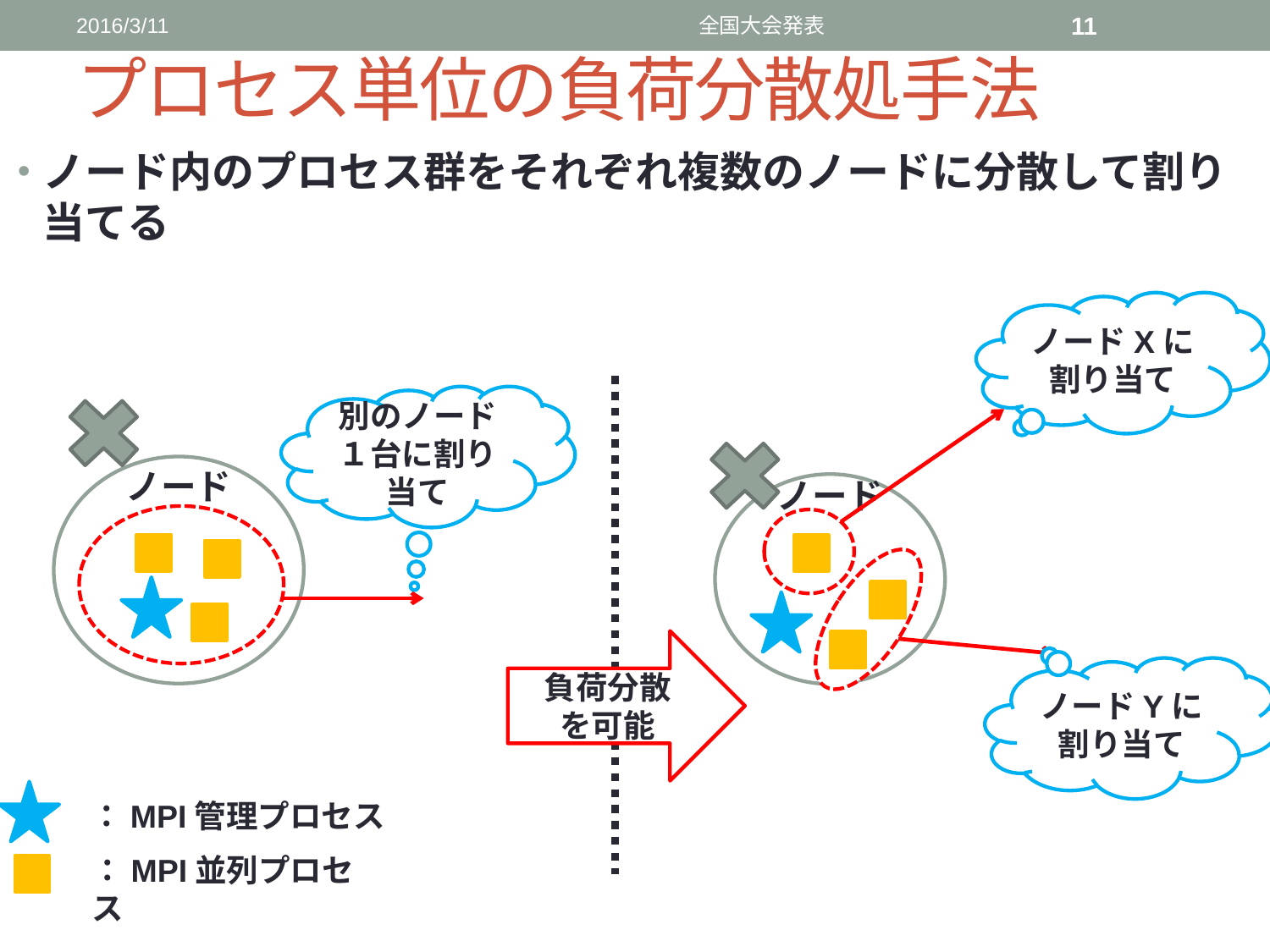

2016/3/11
全国大会発表
11
# プロセス単位の負荷分散処手法
ノード内のプロセス群をそれぞれ複数のノードに分散して割り当てる

ノードXに割り当て
別のノード１台に割り当て

ノード

ノード

負荷分散
を可能

ノードYに割り当て

：MPI管理プロセス
：MPI並列プロセス